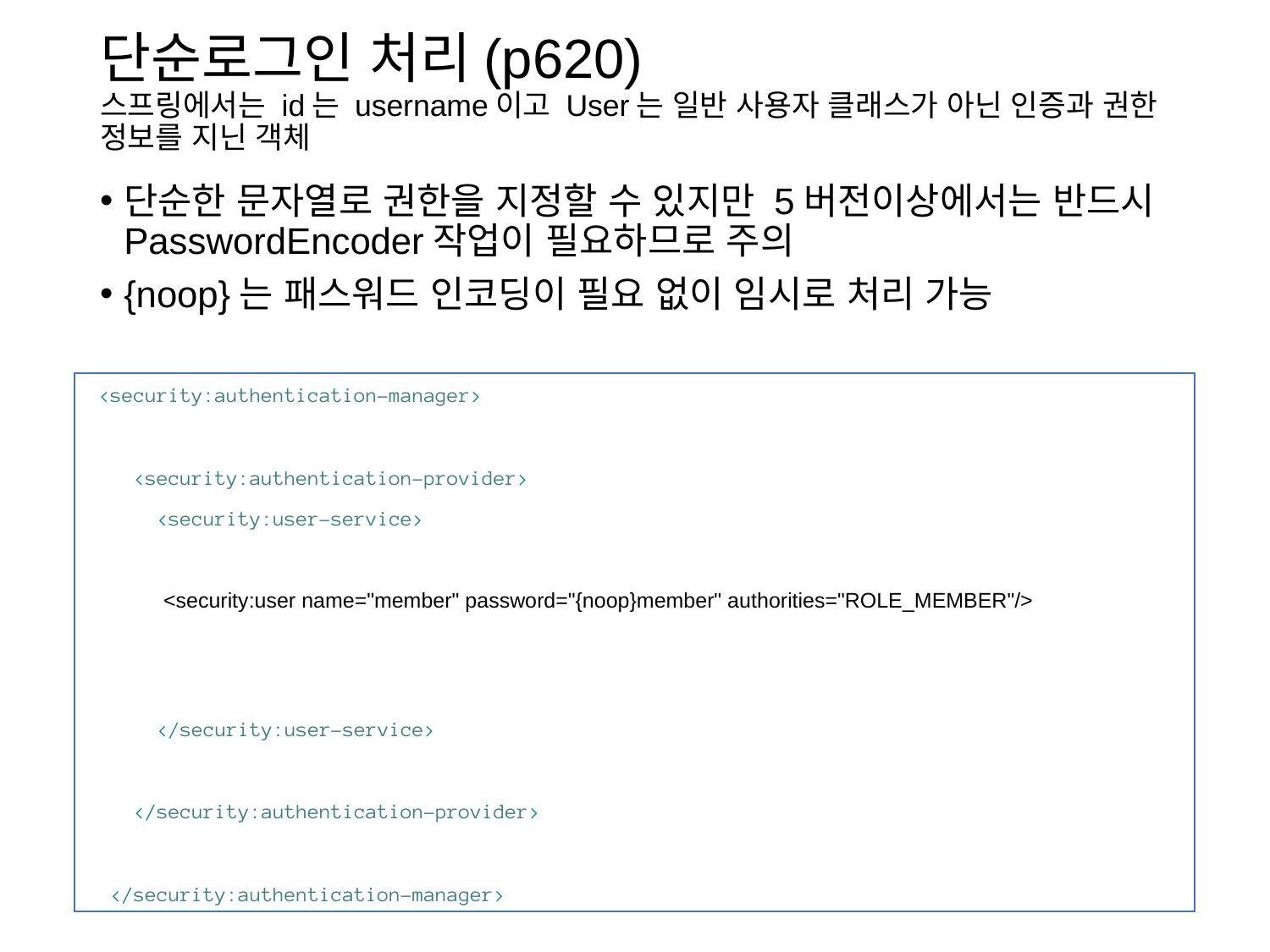

# 단순로그인 처리(p620) 스프링에서는 id는 username이고 User는 일반 사용자 클래스가 아닌 인증과 권한 정보를 지닌 객체
단순한 문자열로 권한을 지정할 수 있지만 5버전이상에서는 반드시 PasswordEncoder작업이 필요하므로 주의
{noop}는 패스워드 인코딩이 필요 없이 임시로 처리 가능
 <security:authentication-manager>

    <security:authentication-provider>
      <security:user-service>

        <security:user name="member" password="{noop}member" authorities="ROLE_MEMBER"/>

      </security:user-service>

    </security:authentication-provider>

  </security:authentication-manager>